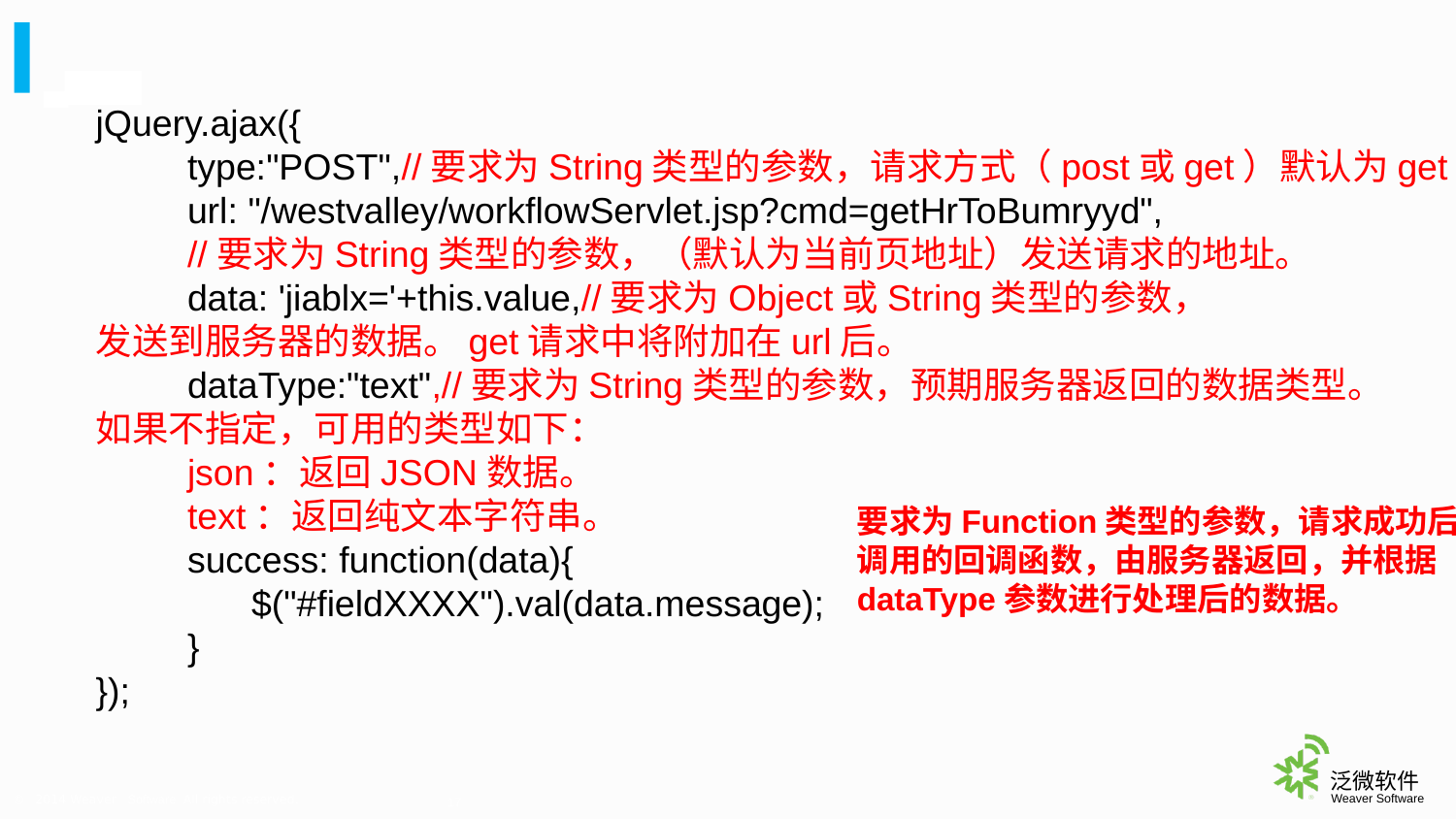

jQuery.ajax({
         type:"POST",//要求为String类型的参数，请求方式（post或get）默认为get
         url: "/westvalley/workflowServlet.jsp?cmd=getHrToBumryyd",
         //要求为String类型的参数，（默认为当前页地址）发送请求的地址。
         data: 'jiablx='+this.value,//要求为Object或String类型的参数，
发送到服务器的数据。get请求中将附加在url后。
         dataType:"text",//要求为String类型的参数，预期服务器返回的数据类型。
如果不指定，可用的类型如下：
         json：返回JSON数据。
         text：返回纯文本字符串。
         success: function(data){
            	 $("#fieldXXXX").val(data.message);
         }
});
要求为Function类型的参数，请求成功后
调用的回调函数，由服务器返回，并根据
dataType参数进行处理后的数据。